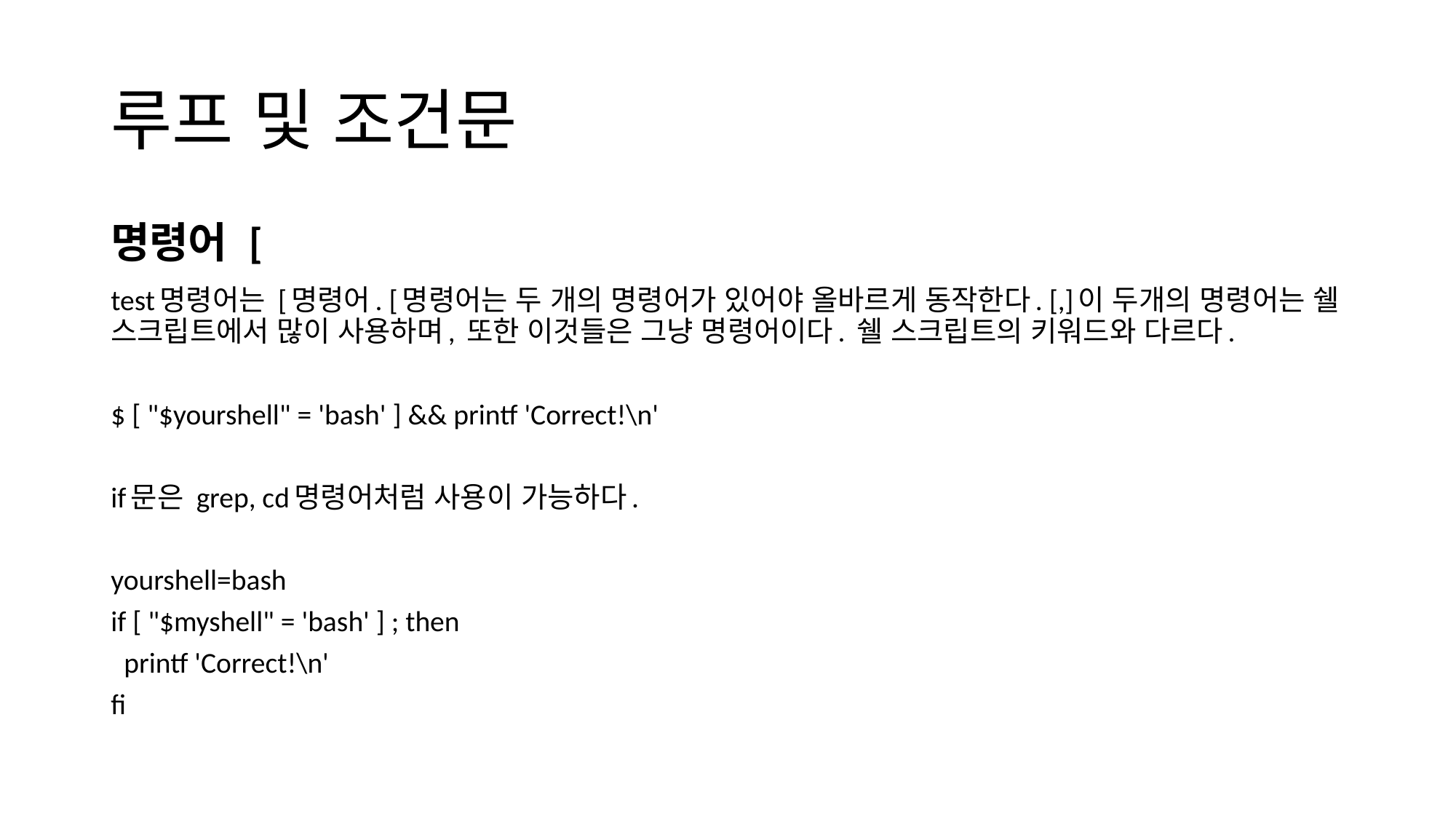

# 루프 및 조건문
명령어 [
test명령어는 [명령어. [명령어는 두 개의 명령어가 있어야 올바르게 동작한다. [,]이 두개의 명령어는 쉘 스크립트에서 많이 사용하며, 또한 이것들은 그냥 명령어이다. 쉘 스크립트의 키워드와 다르다.

$ [ "$yourshell" = 'bash' ] && printf 'Correct!\n'

if문은 grep, cd명령어처럼 사용이 가능하다.

yourshell=bash
if [ "$myshell" = 'bash' ] ; then
  printf 'Correct!\n'
fi